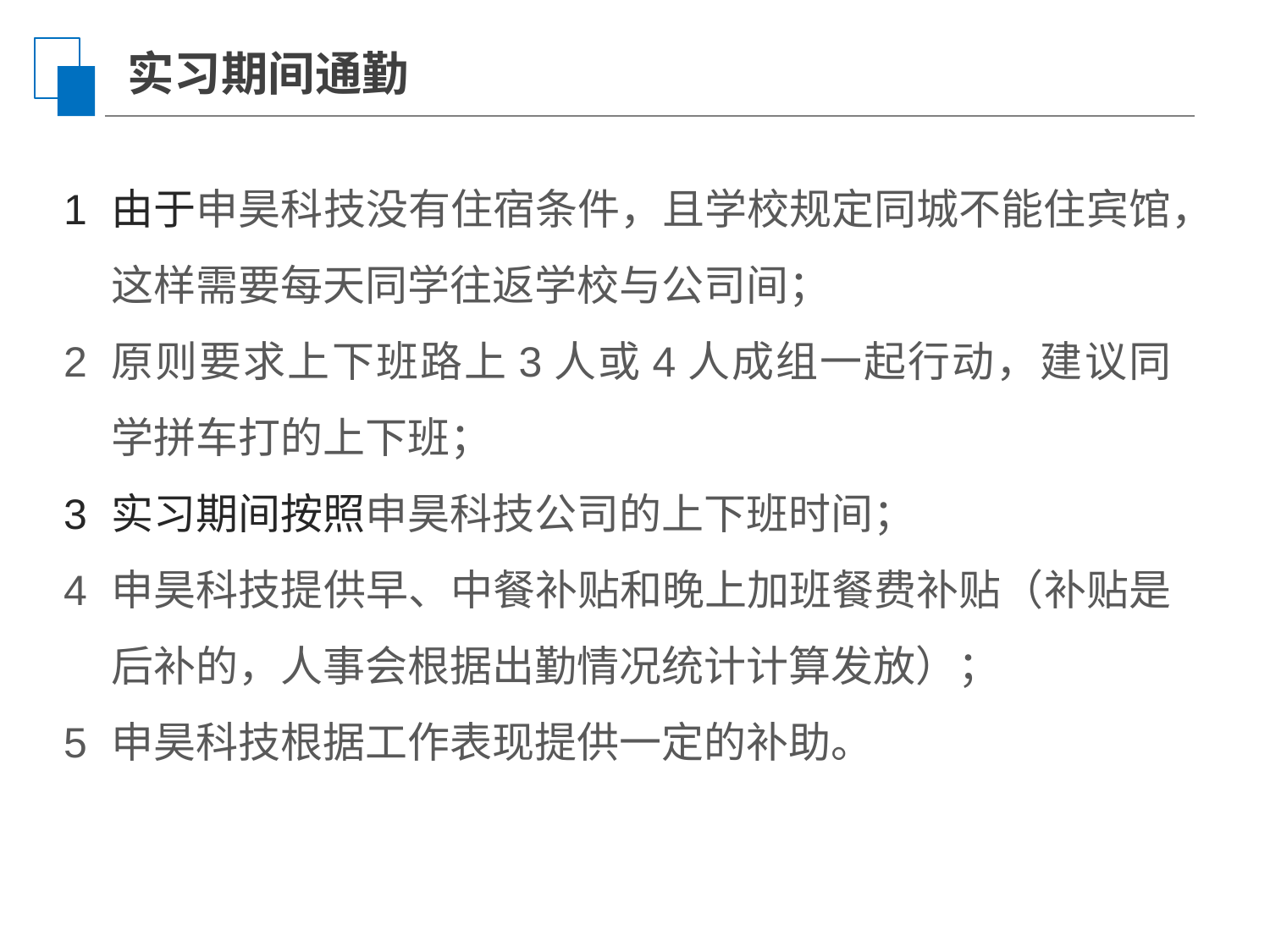

实习期间通勤
由于申昊科技没有住宿条件，且学校规定同城不能住宾馆，这样需要每天同学往返学校与公司间；
原则要求上下班路上3人或4人成组一起行动，建议同学拼车打的上下班；
实习期间按照申昊科技公司的上下班时间；
申昊科技提供早、中餐补贴和晚上加班餐费补贴（补贴是后补的，人事会根据出勤情况统计计算发放）；
申昊科技根据工作表现提供一定的补助。